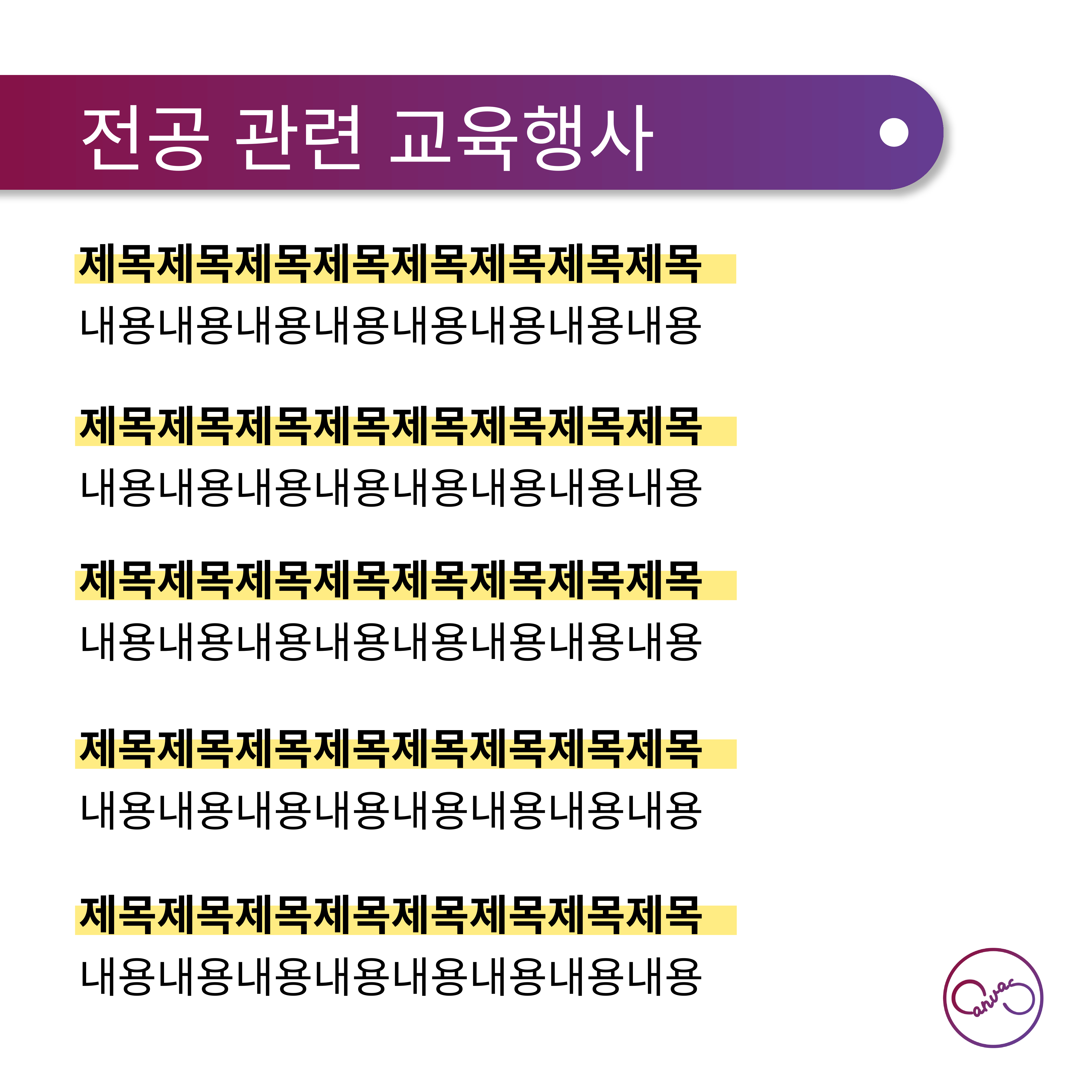

# 전공 관련 교육행사
제목제목제목제목제목제목제목제목

내용내용내용내용내용내용내용내용
제목제목제목제목제목제목제목제목

내용내용내용내용내용내용내용내용
제목제목제목제목제목제목제목제목

내용내용내용내용내용내용내용내용
제목제목제목제목제목제목제목제목

내용내용내용내용내용내용내용내용
제목제목제목제목제목제목제목제목

내용내용내용내용내용내용내용내용